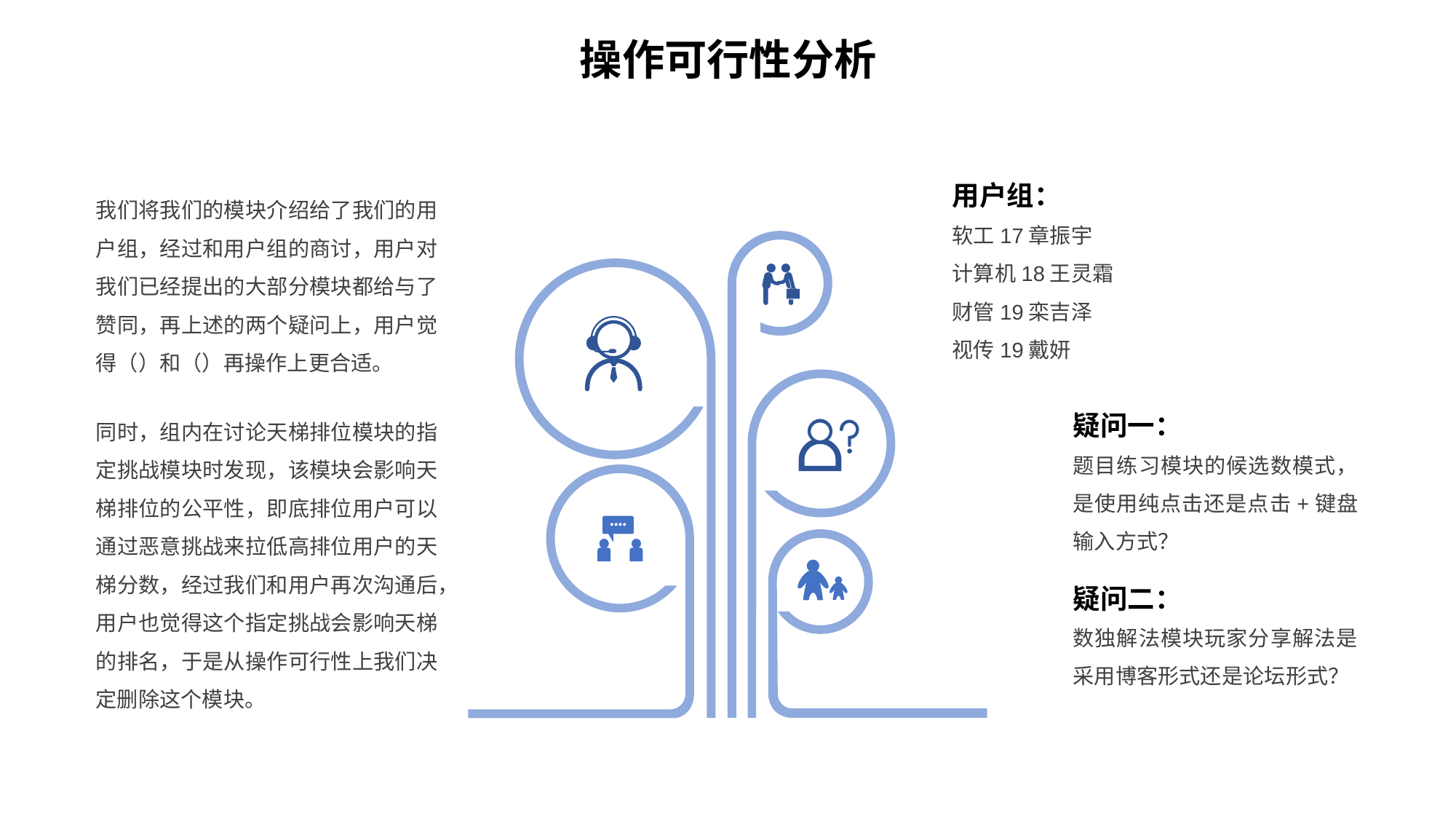

操作可行性分析
用户组：
软工17章振宇
计算机18王灵霜
财管19栾吉泽
视传19戴妍
我们将我们的模块介绍给了我们的用户组，经过和用户组的商讨，用户对我们已经提出的大部分模块都给与了赞同，再上述的两个疑问上，用户觉得（）和（）再操作上更合适。

疑问一：
题目练习模块的候选数模式，是使用纯点击还是点击+键盘输入方式？
同时，组内在讨论天梯排位模块的指定挑战模块时发现，该模块会影响天梯排位的公平性，即底排位用户可以通过恶意挑战来拉低高排位用户的天梯分数，经过我们和用户再次沟通后，用户也觉得这个指定挑战会影响天梯的排名，于是从操作可行性上我们决定删除这个模块。

疑问二：
数独解法模块玩家分享解法是采用博客形式还是论坛形式？